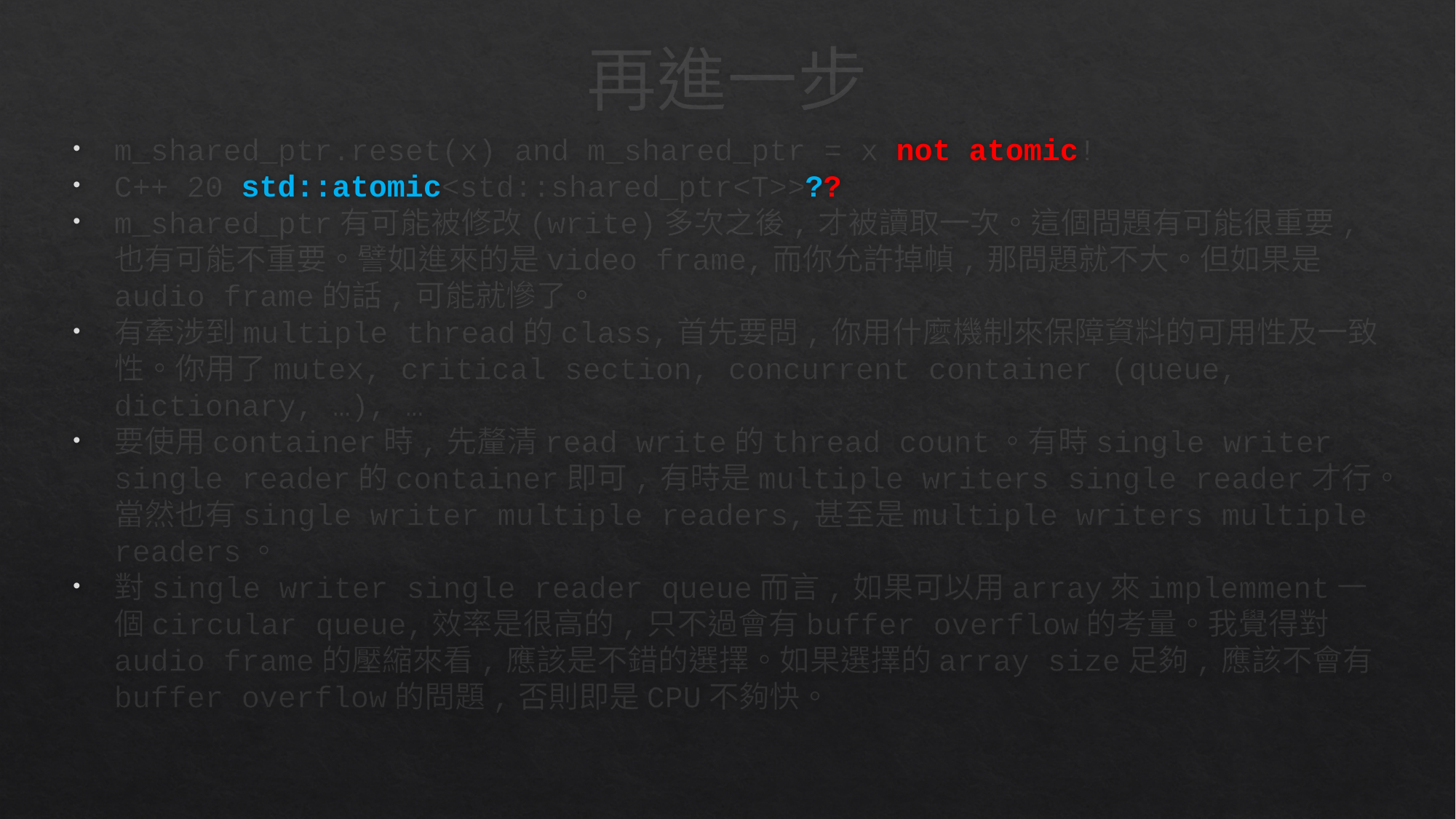

# 再進一步
m_shared_ptr.reset(x) and m_shared_ptr = x not atomic!
C++ 20 std::atomic<std::shared_ptr<T>>??
m_shared_ptr有可能被修改(write)多次之後,才被讀取一次。這個問題有可能很重要,也有可能不重要。譬如進來的是video frame,而你允許掉幀,那問題就不大。但如果是audio frame的話,可能就慘了。
有牽涉到multiple thread的class,首先要問,你用什麼機制來保障資料的可用性及一致性。你用了mutex, critical section, concurrent container (queue, dictionary, …), …
要使用container時,先釐清read write的thread count。有時single writer single reader的container即可,有時是multiple writers single reader才行。當然也有single writer multiple readers,甚至是multiple writers multiple readers。
對single writer single reader queue而言,如果可以用array來implemment一個circular queue,效率是很高的,只不過會有buffer overflow的考量。我覺得對audio frame的壓縮來看,應該是不錯的選擇。如果選擇的array size足夠,應該不會有buffer overflow的問題,否則即是CPU不夠快。